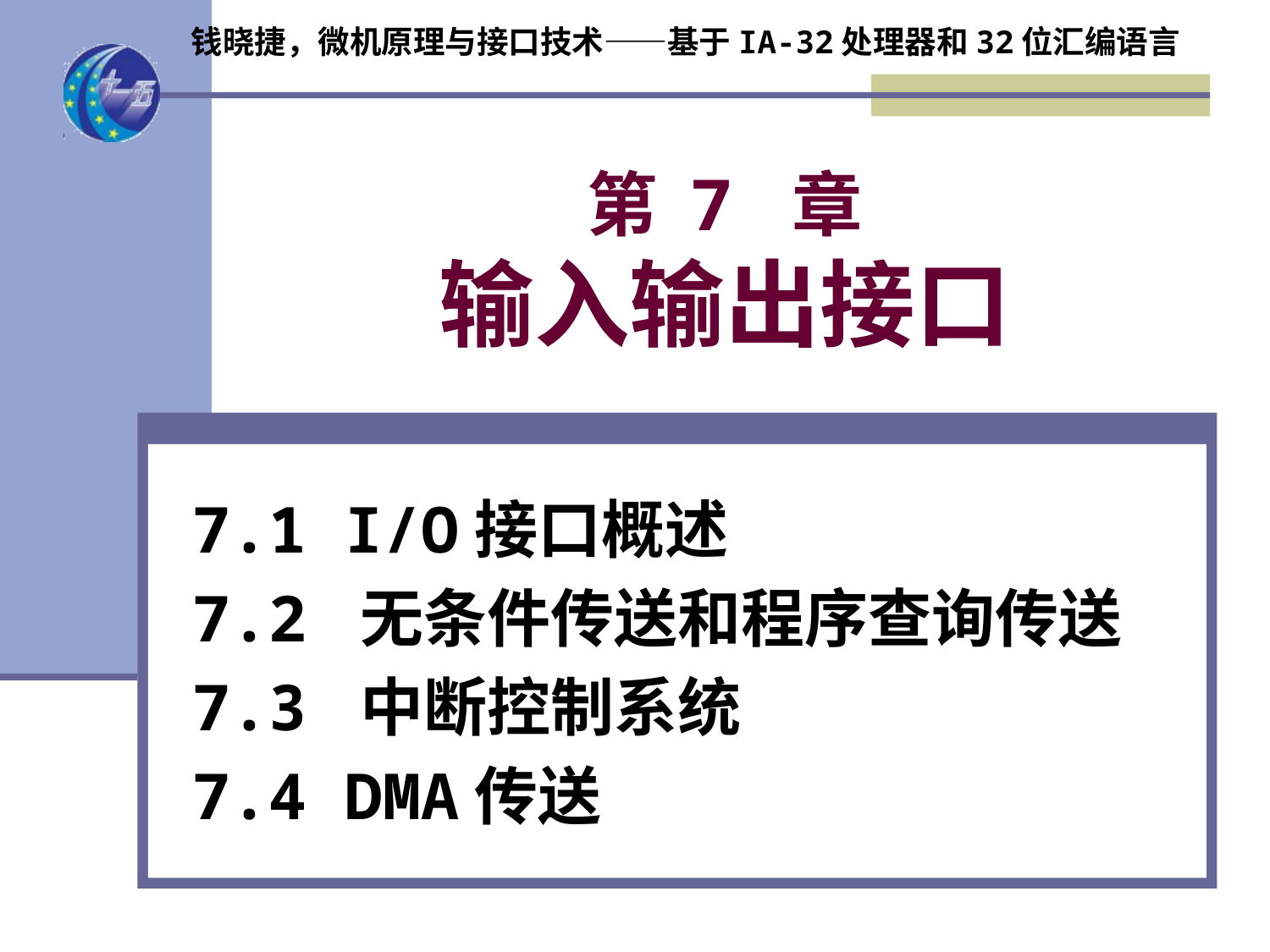

# 第 7 章 输入输出接口
7.1 I/O接口概述
7.2 无条件传送和程序查询传送
7.3 中断控制系统
7.4 DMA传送